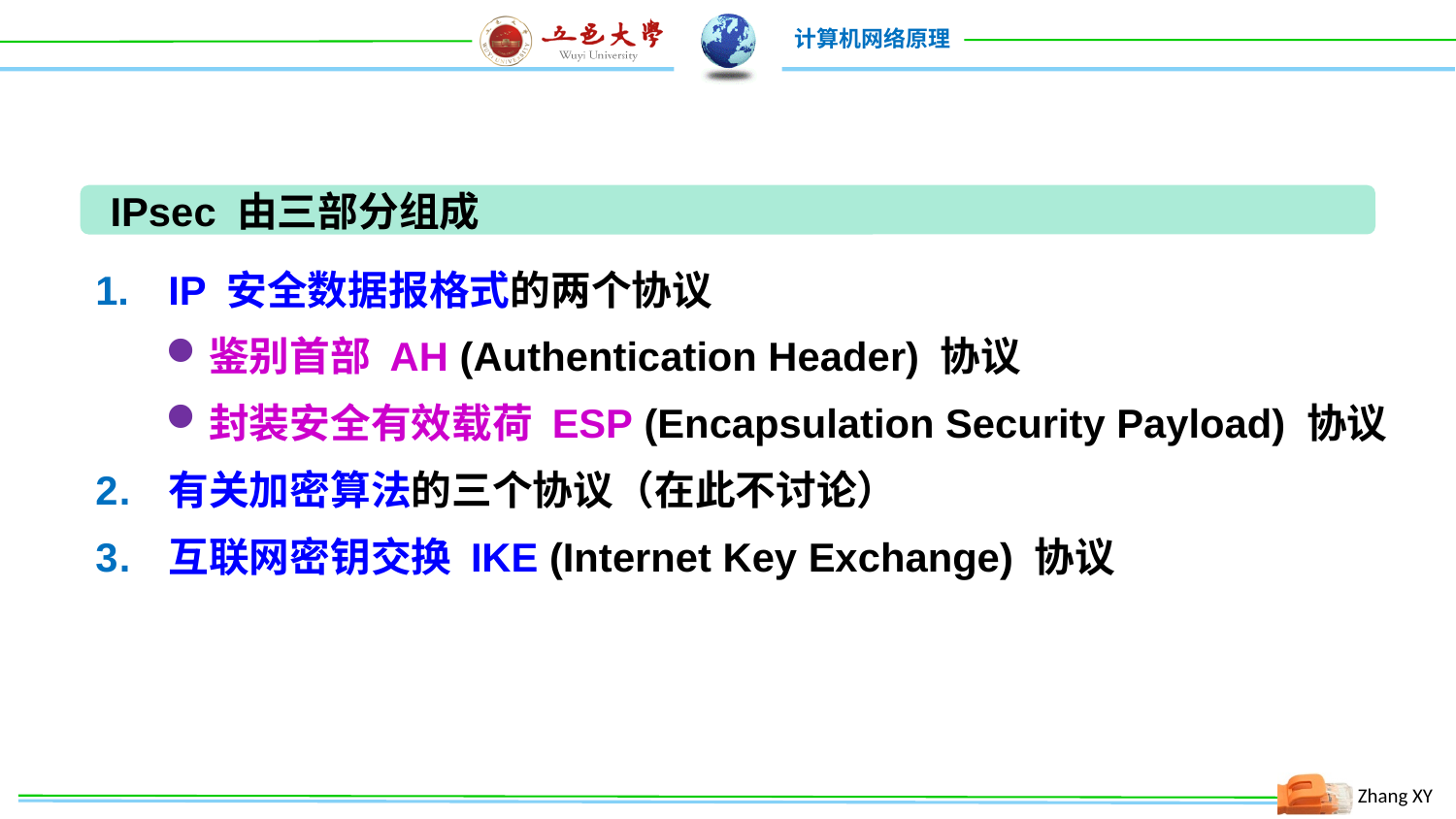

IPsec 由三部分组成

IP 安全数据报格式的两个协议
鉴别首部 AH (Authentication Header) 协议
封装安全有效载荷 ESP (Encapsulation Security Payload) 协议
有关加密算法的三个协议（在此不讨论）
互联网密钥交换 IKE (Internet Key Exchange) 协议